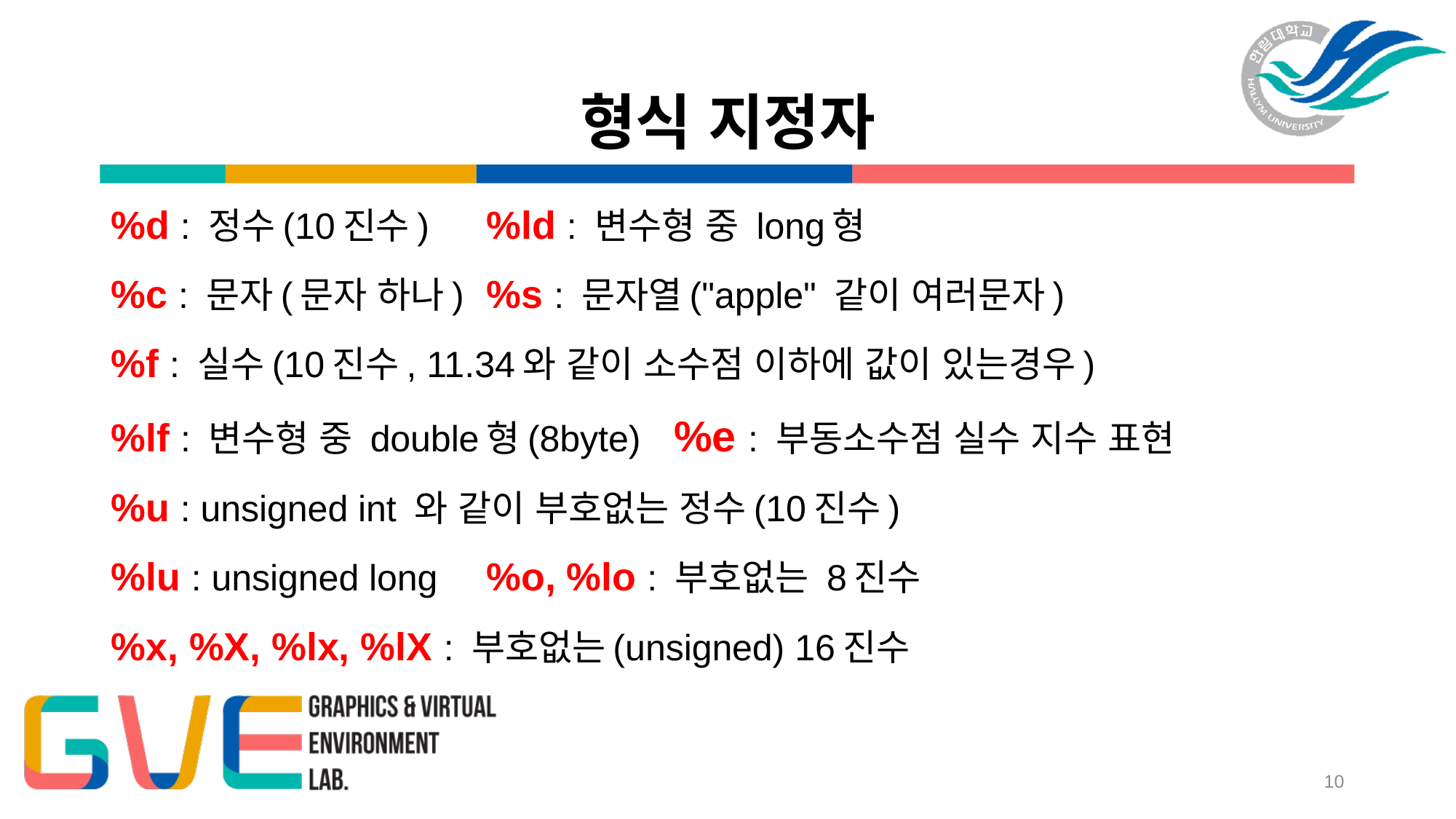

# 형식 지정자
%d : 정수(10진수)		%ld : 변수형 중 long형
%c : 문자(문자 하나)	%s : 문자열("apple" 같이 여러문자)
%f : 실수(10진수, 11.34와 같이 소수점 이하에 값이 있는경우)
%lf : 변수형 중 double형(8byte)	%e : 부동소수점 실수 지수 표현
%u : unsigned int 와 같이 부호없는 정수(10진수)
%lu : unsigned long	%o, %lo : 부호없는 8진수
%x, %X, %lx, %lX : 부호없는(unsigned) 16진수

10